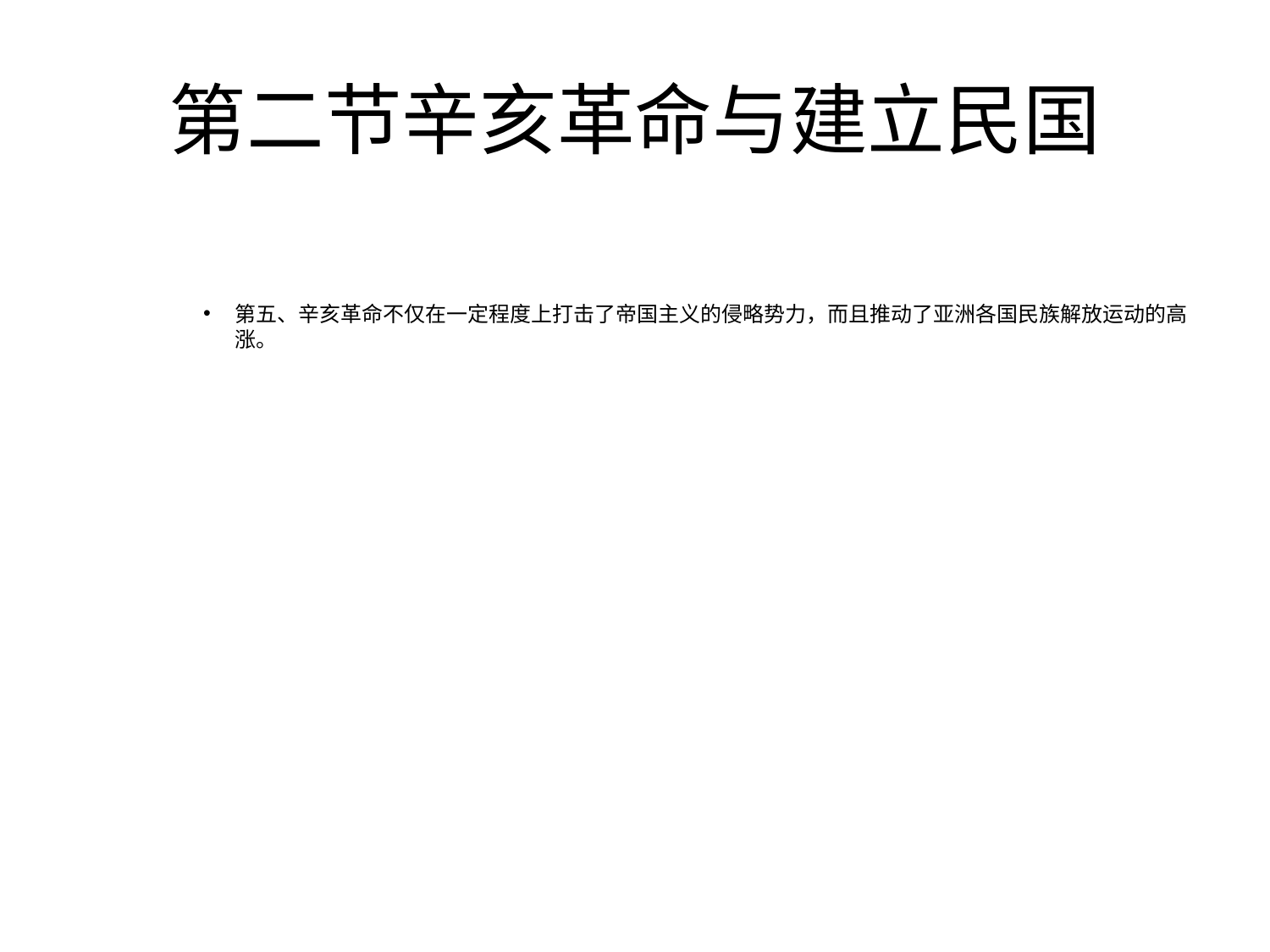

# 第二节辛亥革命与建立民国

第五、辛亥革命不仅在一定程度上打击了帝国主义的侵略势力，而且推动了亚洲各国民族解放运动的高涨。